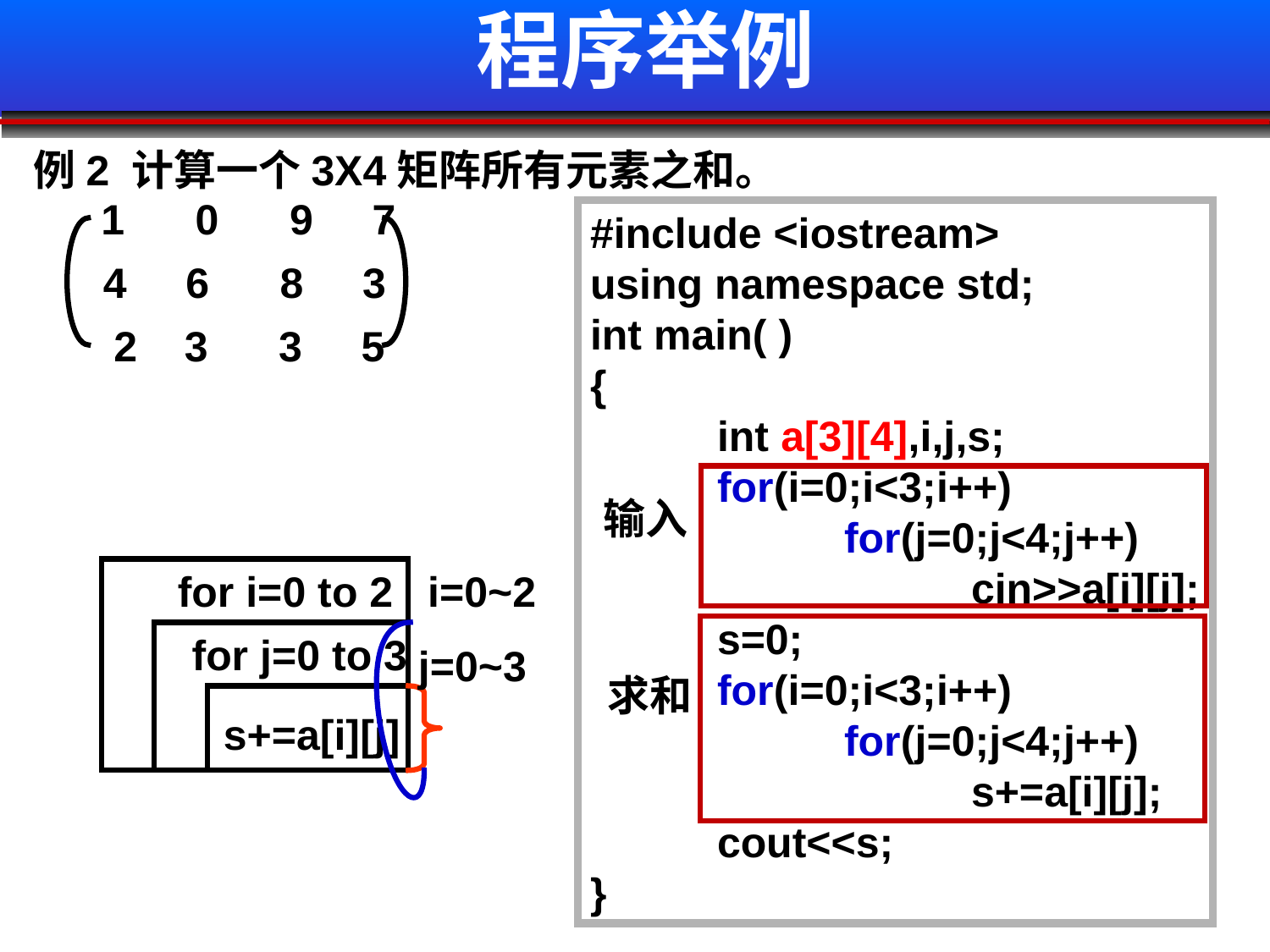

程序举例

例2 计算一个3X4矩阵所有元素之和。
  1      0      9     7
#include <iostream>
using namespace std;
int main( )
{
	int a[3][4],i,j,s;
	for(i=0;i<3;i++)
		for(j=0;j<4;j++)
			cin>>a[i][j];
	s=0;
	for(i=0;i<3;i++)
		for(j=0;j<4;j++)
			s+=a[i][j];
	cout<<s;
}

  4     6      8     3
  2    3      3     5

输入

for i=0 to 2
i=0~2

for j=0 to 3
j=0~3
求和

s+=a[i][j]